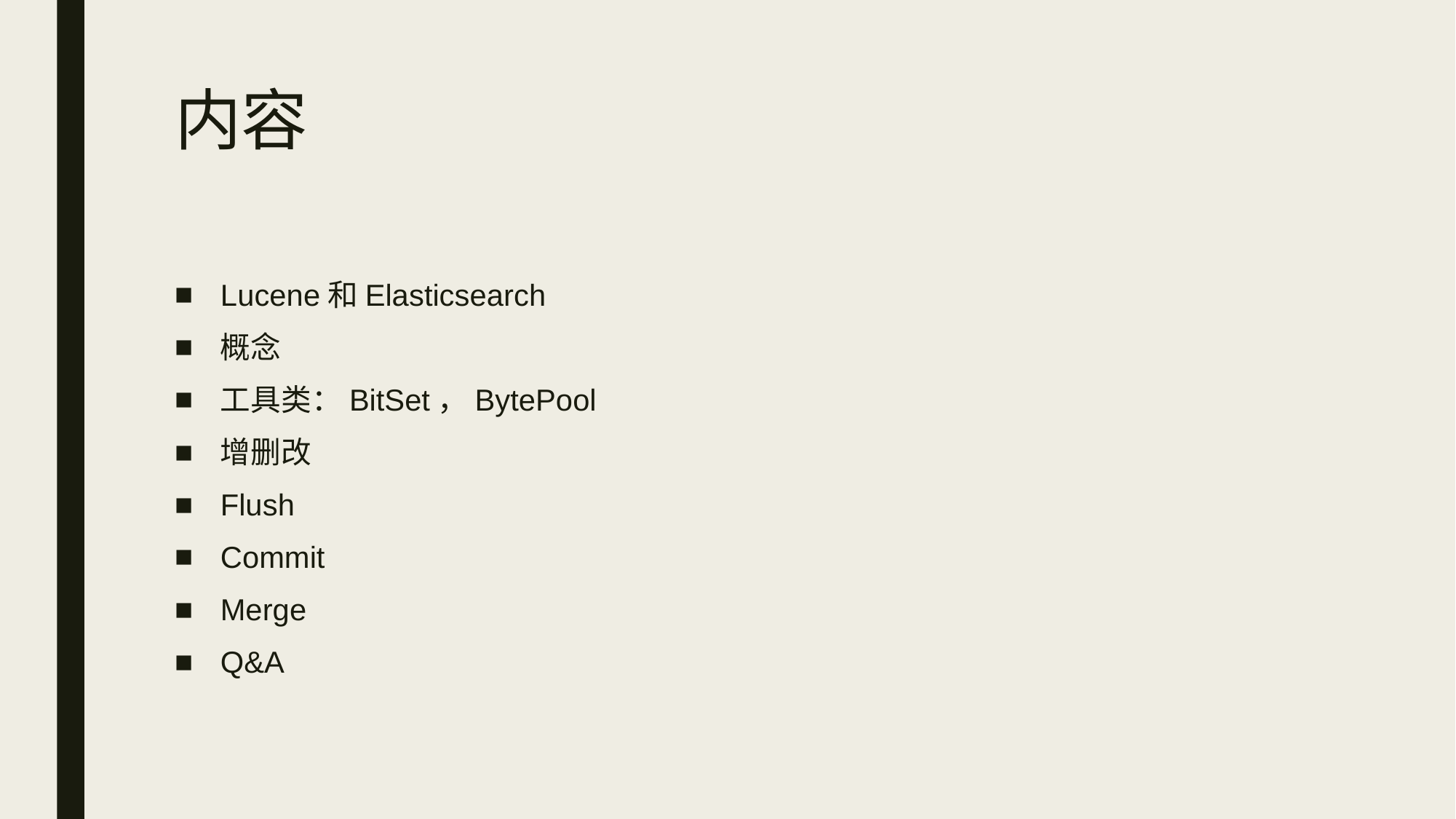

# 内容
Lucene和Elasticsearch
概念
工具类：BitSet，BytePool
增删改
Flush
Commit
Merge
Q&A